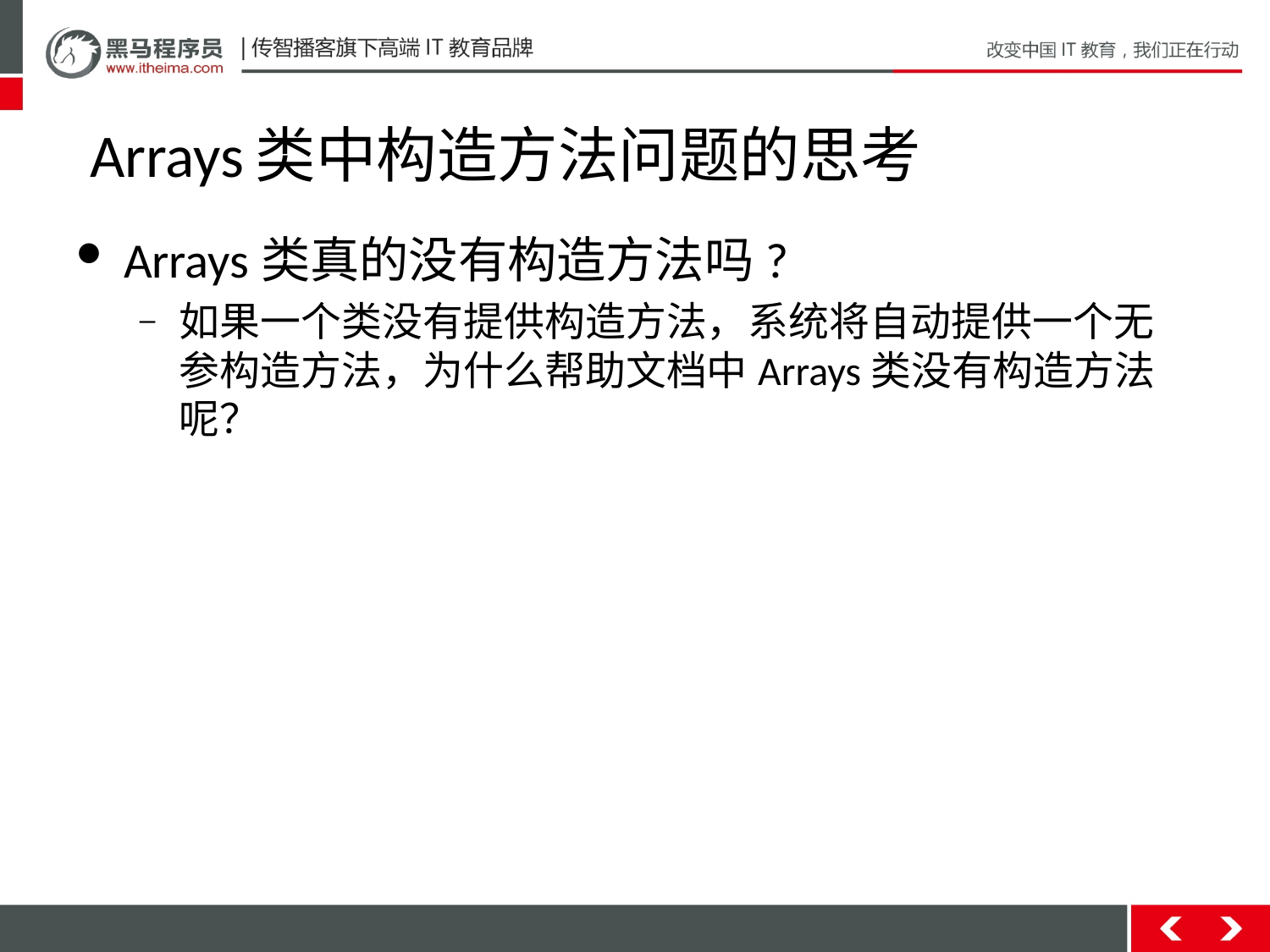

# Arrays类中构造方法问题的思考
Arrays类真的没有构造方法吗?
如果一个类没有提供构造方法，系统将自动提供一个无参构造方法，为什么帮助文档中Arrays类没有构造方法呢？